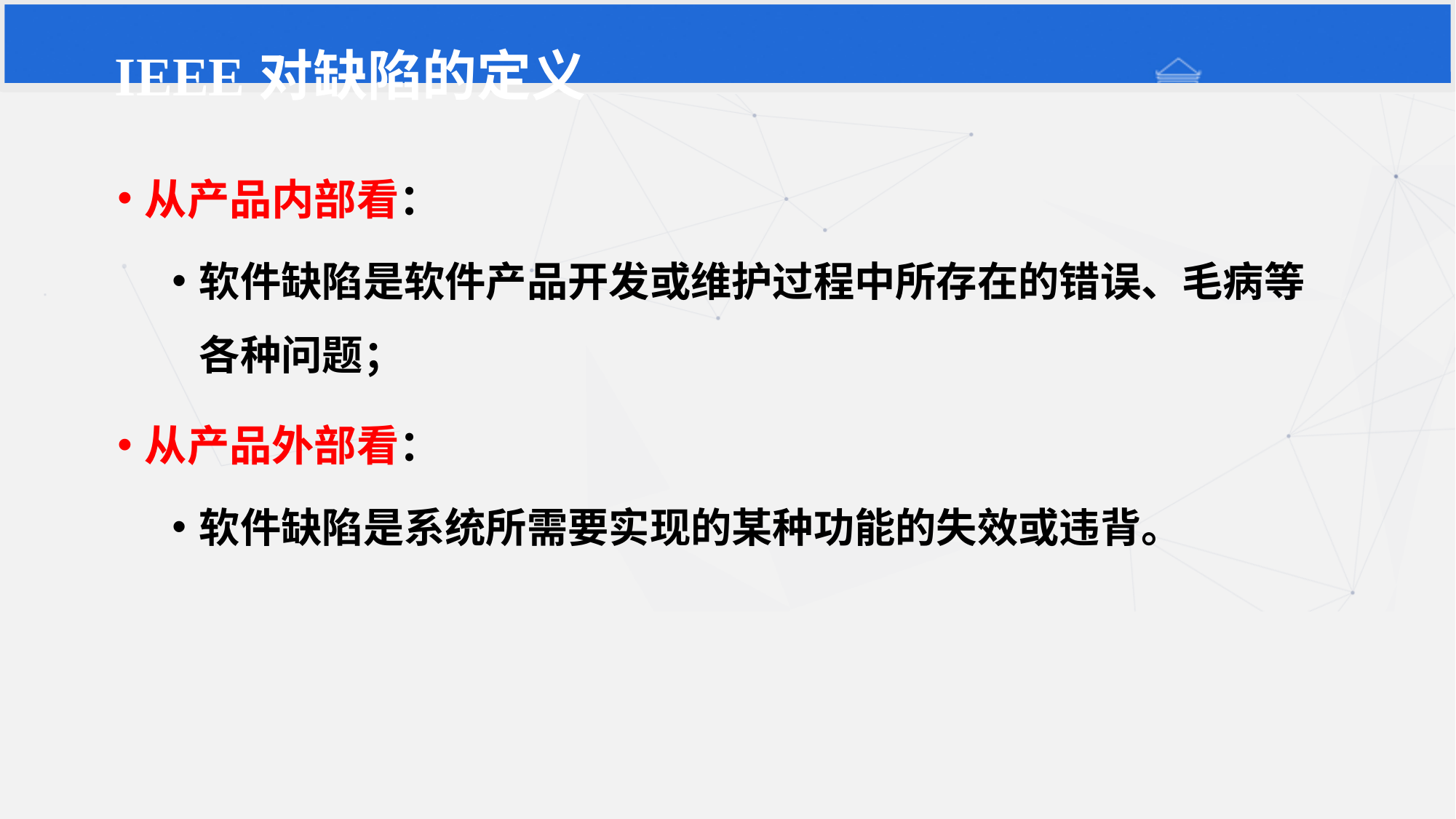

IEEE对缺陷的定义
从产品内部看：
软件缺陷是软件产品开发或维护过程中所存在的错误、毛病等各种问题；
从产品外部看：
软件缺陷是系统所需要实现的某种功能的失效或违背。